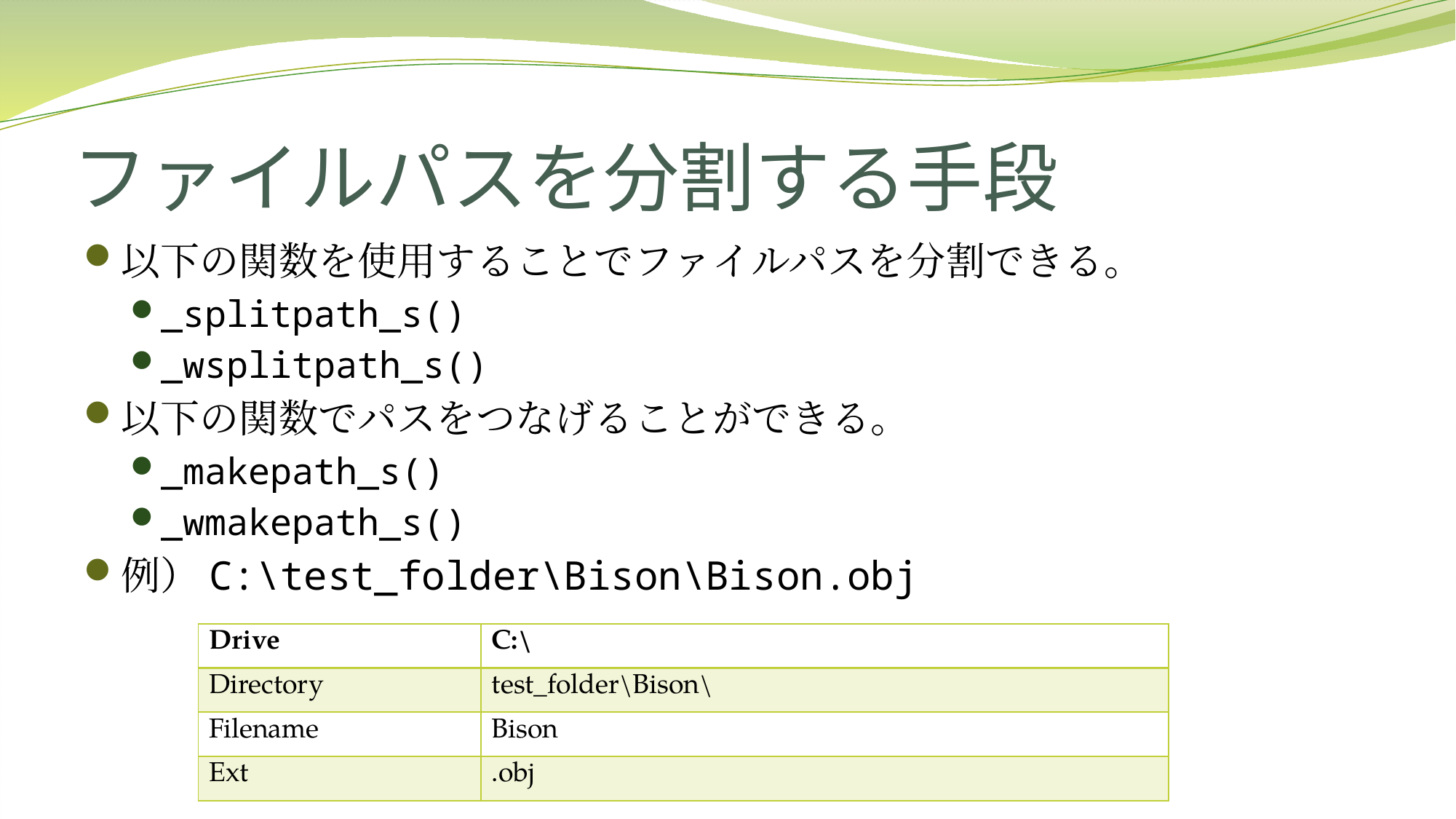

# ファイルパスを分割する手段
以下の関数を使用することでファイルパスを分割できる。
_splitpath_s()
_wsplitpath_s()
以下の関数でパスをつなげることができる。
_makepath_s()
_wmakepath_s()
例）C:\test_folder\Bison\Bison.obj

| Drive | C:\ |
| --- | --- |
| Directory | test\_folder\Bison\ |
| Filename | Bison |
| Ext | .obj |